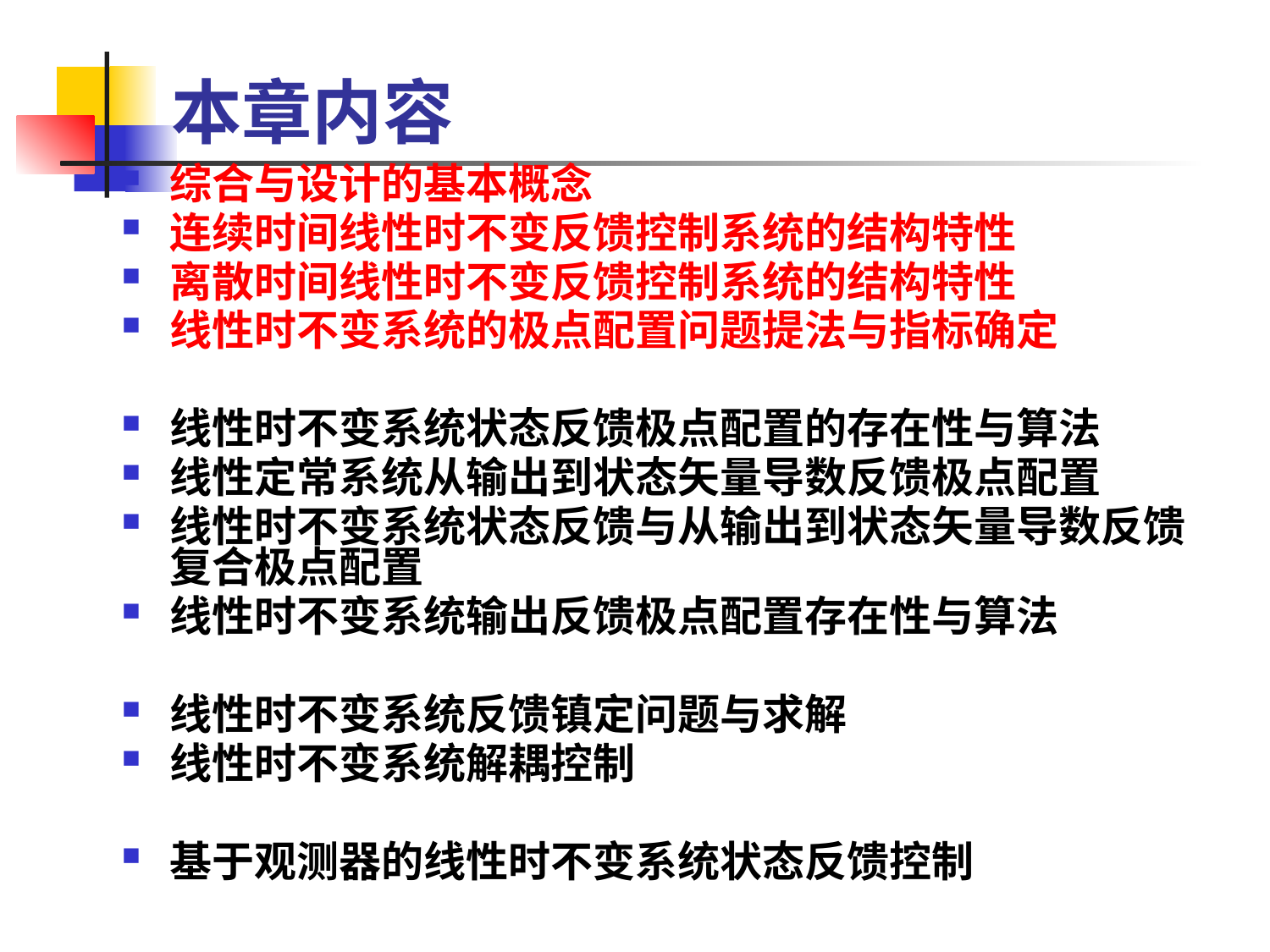

# 本章内容
综合与设计的基本概念
连续时间线性时不变反馈控制系统的结构特性
离散时间线性时不变反馈控制系统的结构特性
线性时不变系统的极点配置问题提法与指标确定

线性时不变系统状态反馈极点配置的存在性与算法
线性定常系统从输出到状态矢量导数反馈极点配置
线性时不变系统状态反馈与从输出到状态矢量导数反馈复合极点配置
线性时不变系统输出反馈极点配置存在性与算法

线性时不变系统反馈镇定问题与求解
线性时不变系统解耦控制

基于观测器的线性时不变系统状态反馈控制